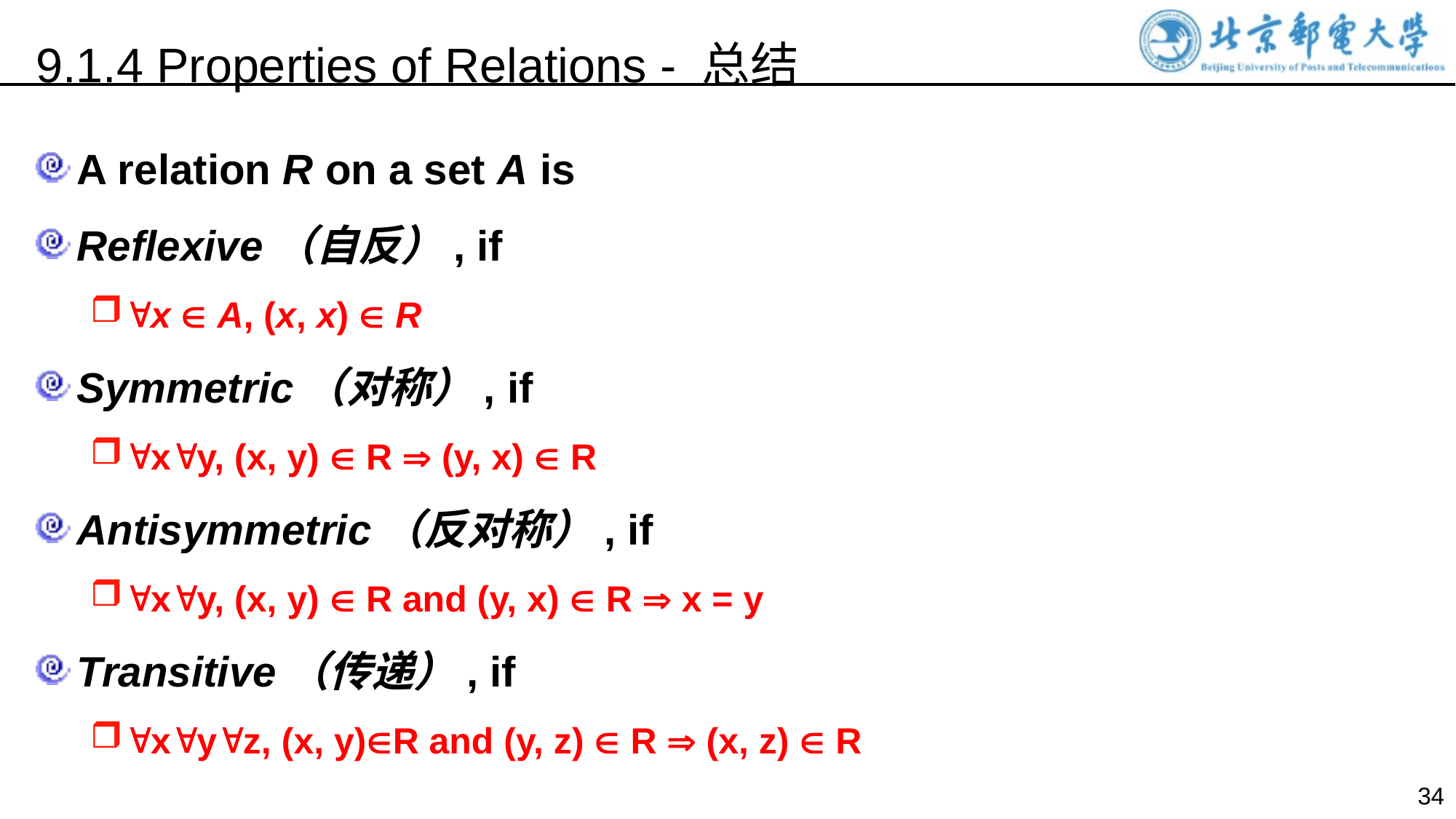

9.1.4 Properties of Relations - 总结
A relation R on a set A is
Reflexive（自反）, if
∀x ∈ A, (x, x) ∈ R
Symmetric（对称）, if
∀x∀y, (x, y) ∈ R ⇒ (y, x) ∈ R
Antisymmetric（反对称）, if
∀x∀y, (x, y) ∈ R and (y, x) ∈ R ⇒ x = y
Transitive（传递）, if
∀x∀y∀z, (x, y)∈R and (y, z) ∈ R ⇒ (x, z) ∈ R